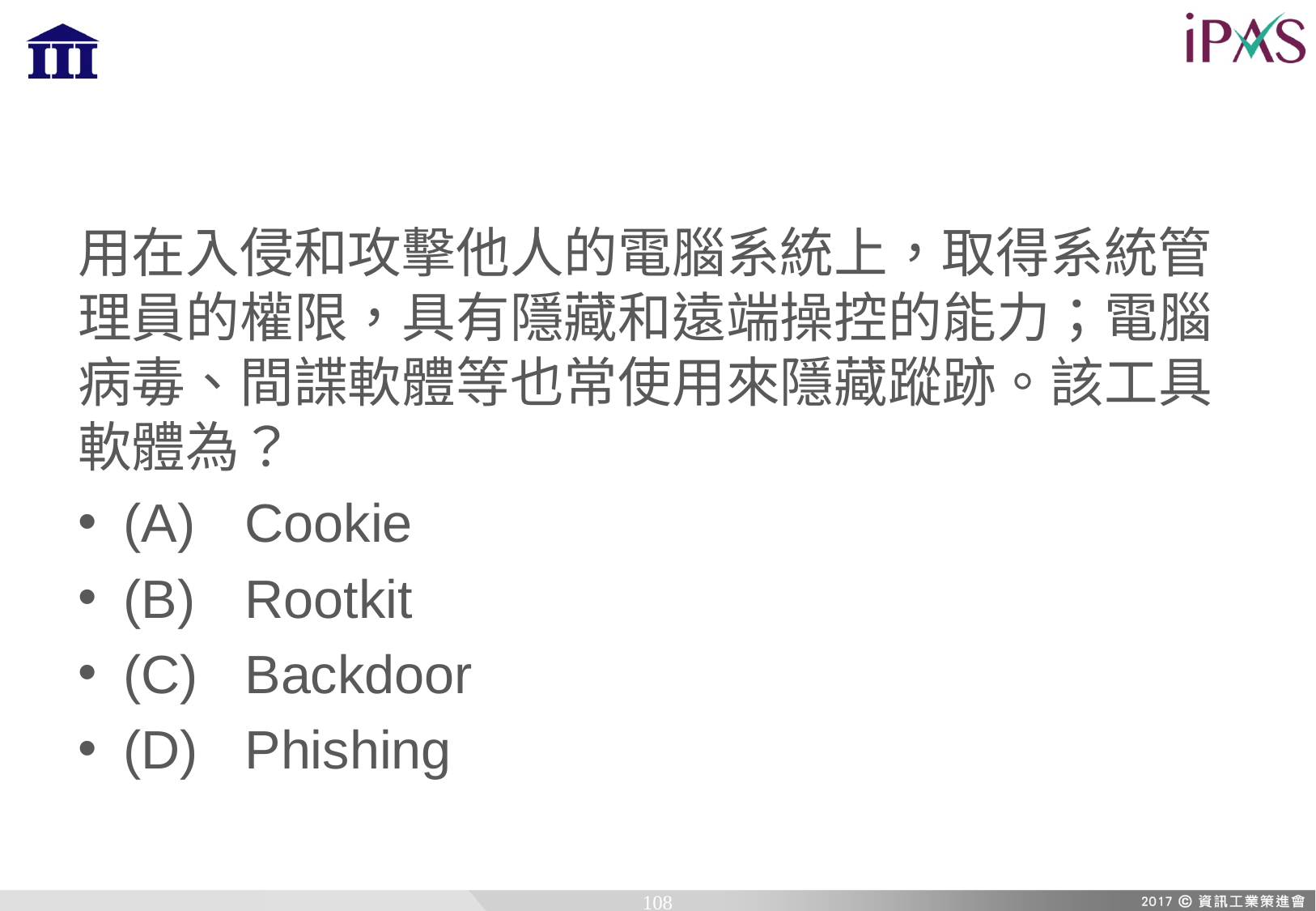

用在入侵和攻擊他人的電腦系統上，取得系統管理員的權限，具有隱藏和遠端操控的能力；電腦病毒、間諜軟體等也常使用來隱藏蹤跡。該工具軟體為？
(A)	Cookie
(B)	Rootkit
(C)	Backdoor
(D)	Phishing
108